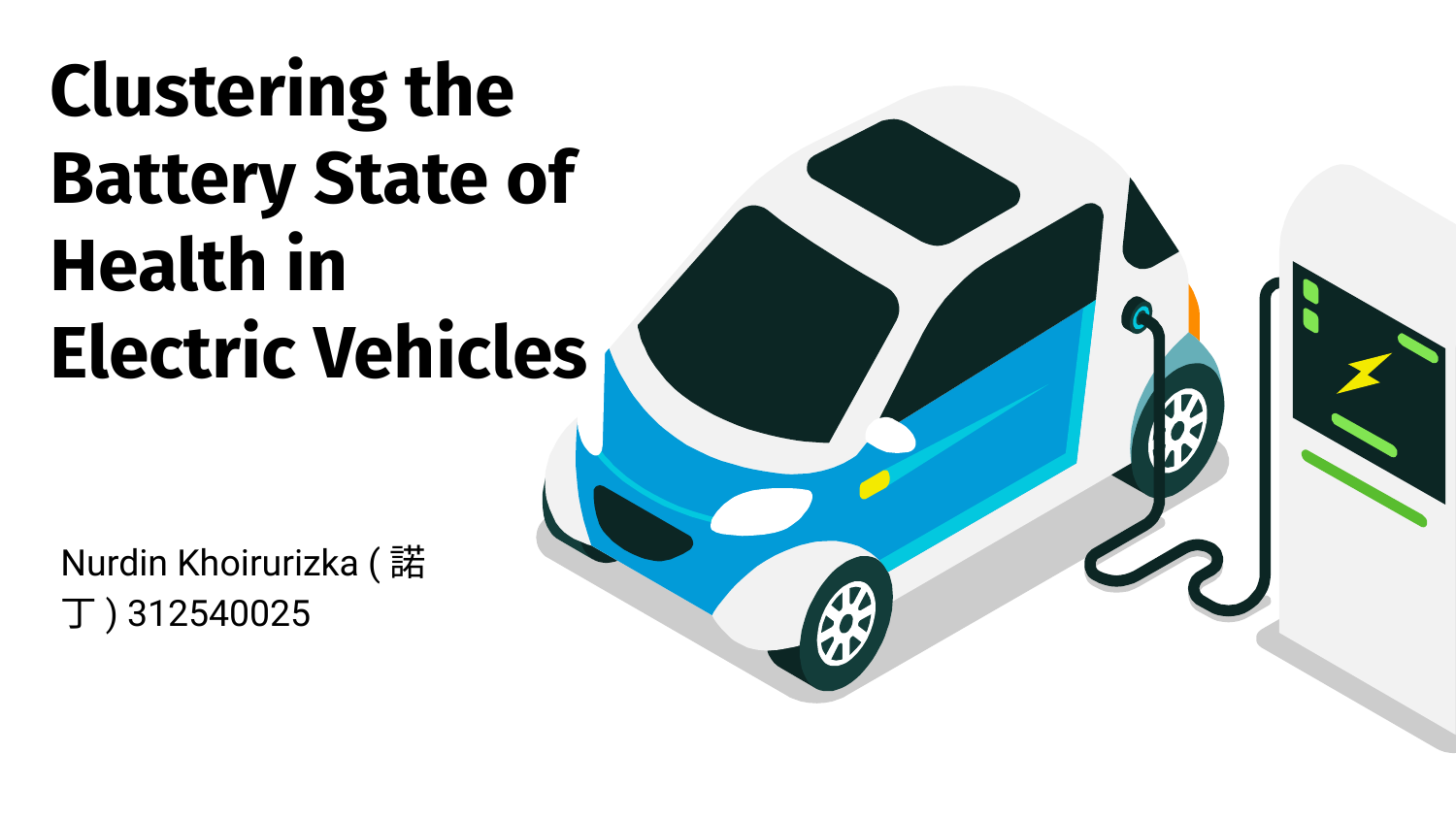

# Clustering the Battery State of Health in Electric Vehicles

Nurdin Khoirurizka (諾丁) 312540025